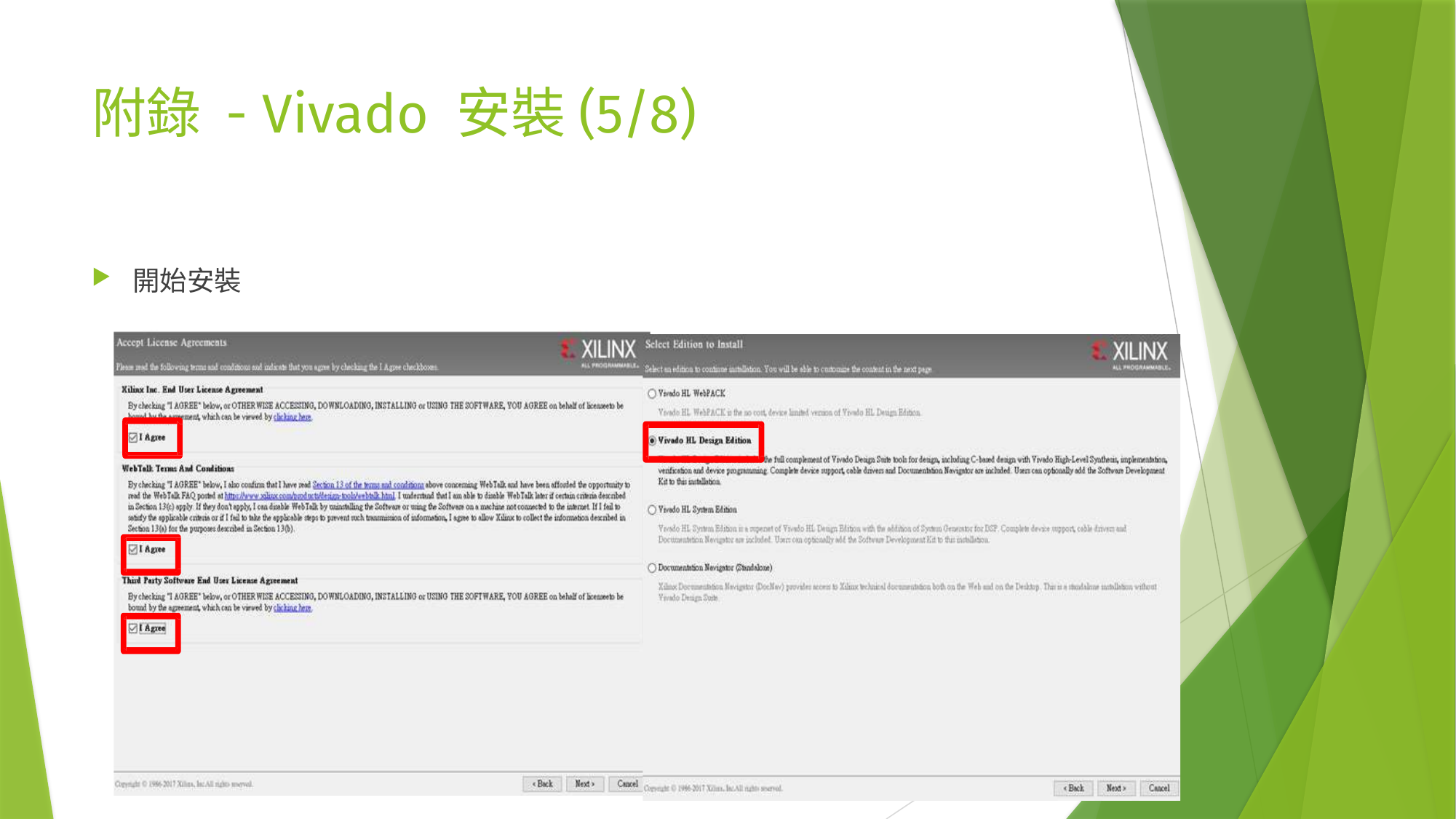

# 附錄 - Vivado 安裝(5/8)
開始安裝

19